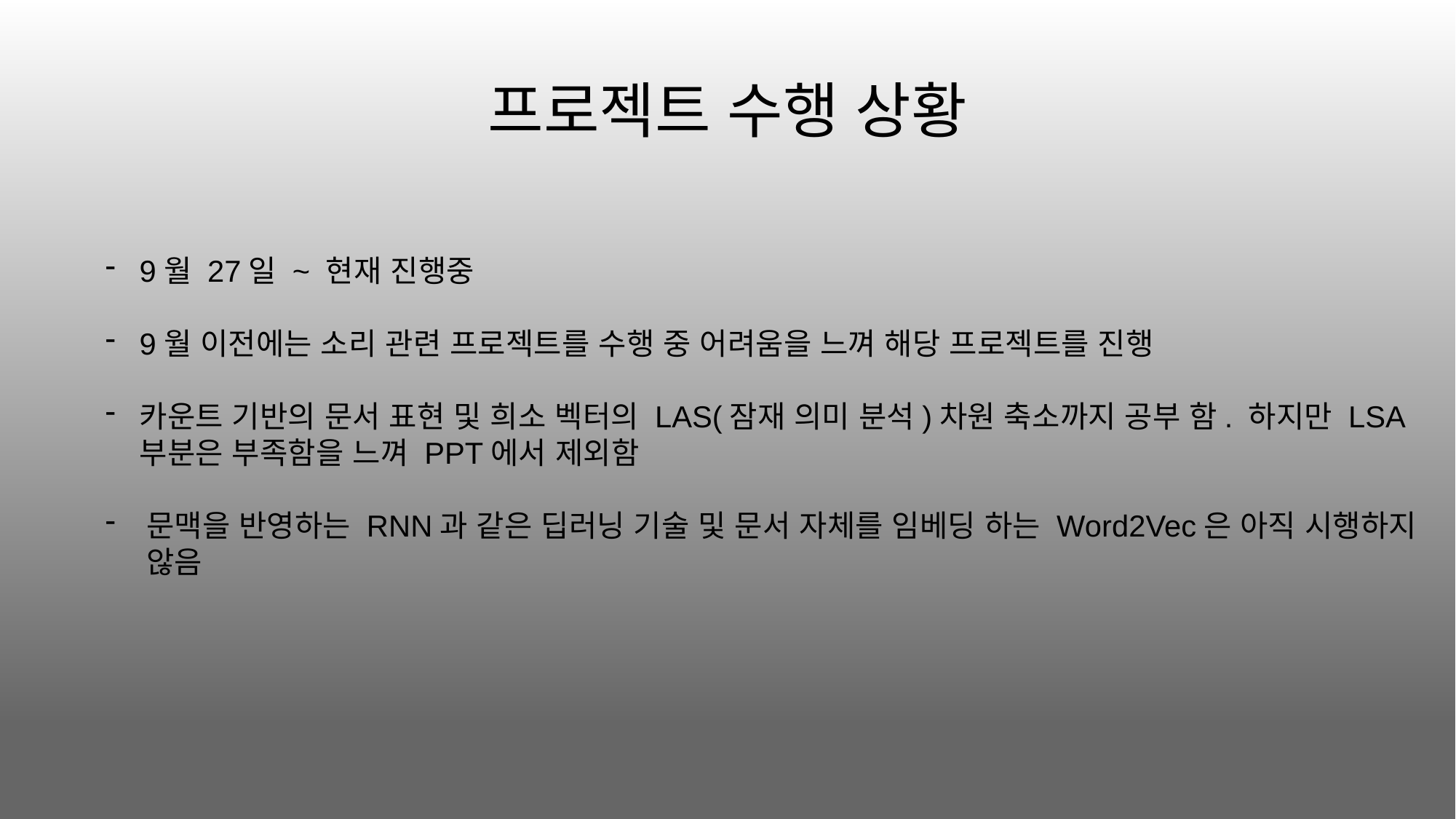

프로젝트 수행 상황
9월 27일 ~ 현재 진행중

9월 이전에는 소리 관련 프로젝트를 수행 중 어려움을 느껴 해당 프로젝트를 진행

카운트 기반의 문서 표현 및 희소 벡터의 LAS(잠재 의미 분석)차원 축소까지 공부 함. 하지만 LSA 부분은 부족함을 느껴 PPT에서 제외함

문맥을 반영하는 RNN과 같은 딥러닝 기술 및 문서 자체를 임베딩 하는 Word2Vec은 아직 시행하지 않음